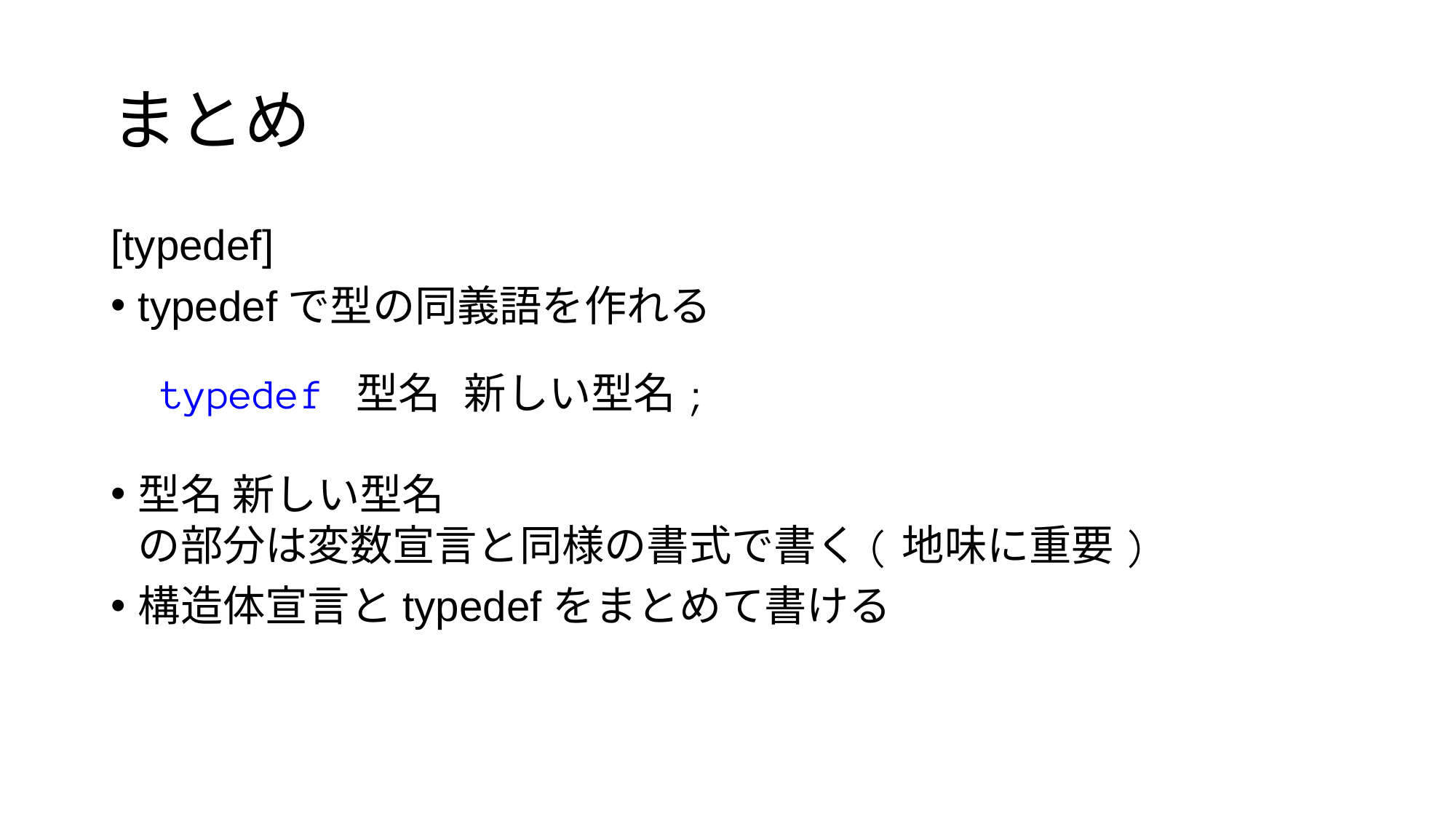

# まとめ
[typedef]
typedefで型の同義語を作れる

型名 新しい型名
の部分は変数宣言と同様の書式で書く(地味に重要)
構造体宣言とtypedefをまとめて書ける
typedef 型名 新しい型名;